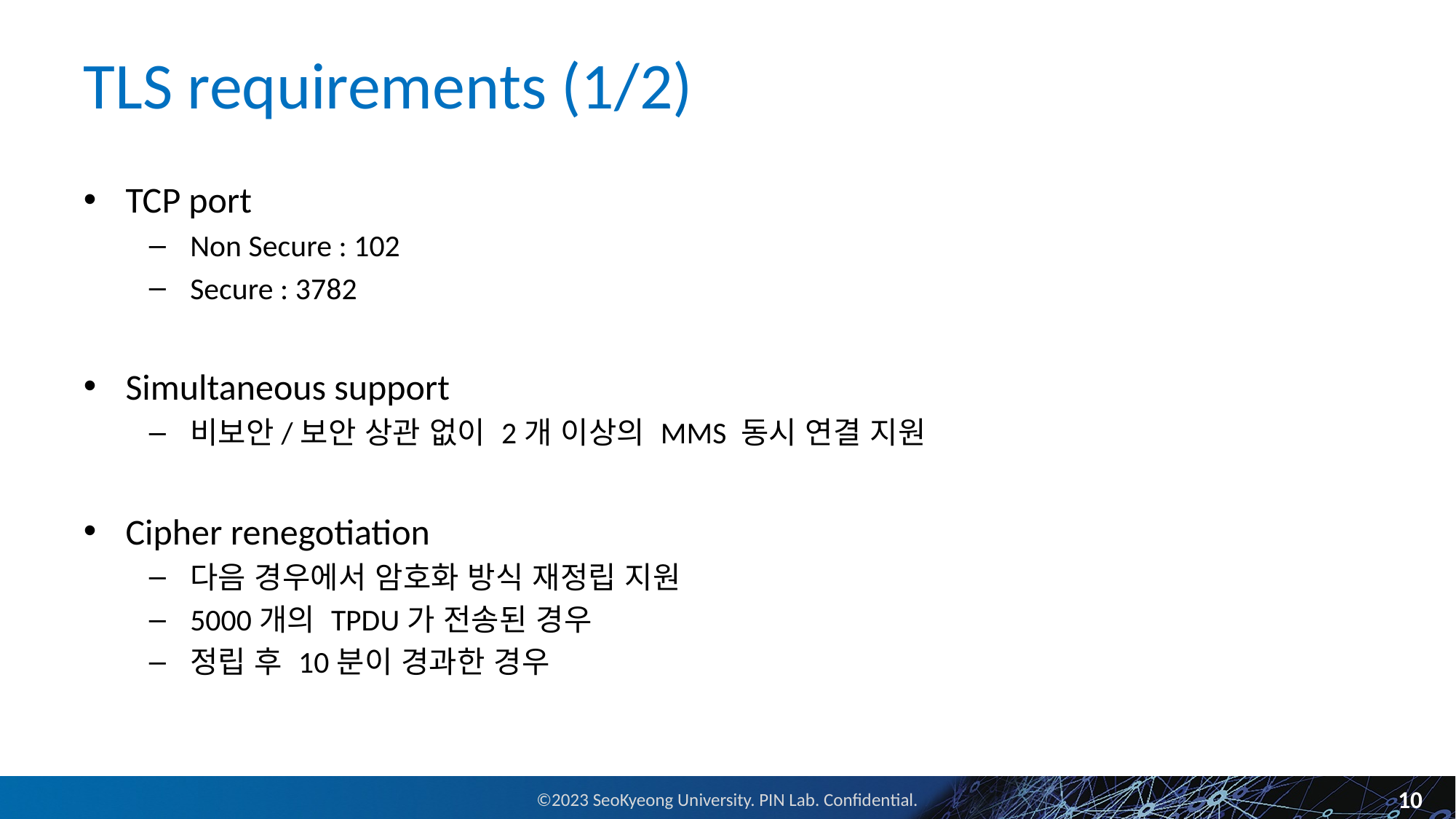

# TLS requirements (1/2)
TCP port
Non Secure : 102
Secure : 3782

Simultaneous support
비보안/보안 상관 없이 2개 이상의 MMS 동시 연결 지원

Cipher renegotiation
다음 경우에서 암호화 방식 재정립 지원
5000개의 TPDU가 전송된 경우
정립 후 10분이 경과한 경우
10